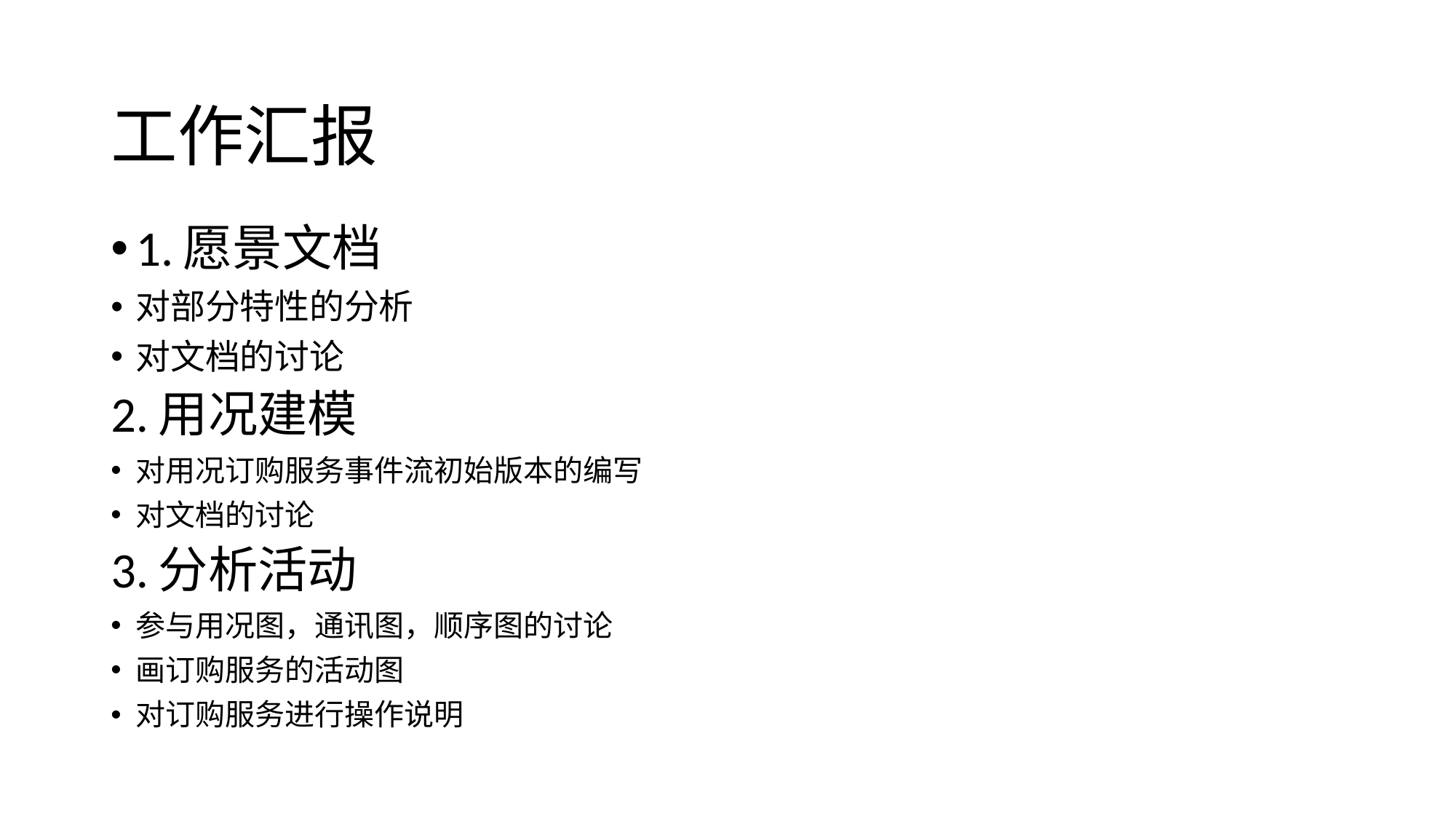

# 工作汇报
1.愿景文档
对部分特性的分析
对文档的讨论
2.用况建模
对用况订购服务事件流初始版本的编写
对文档的讨论
3.分析活动
参与用况图，通讯图，顺序图的讨论
画订购服务的活动图
对订购服务进行操作说明